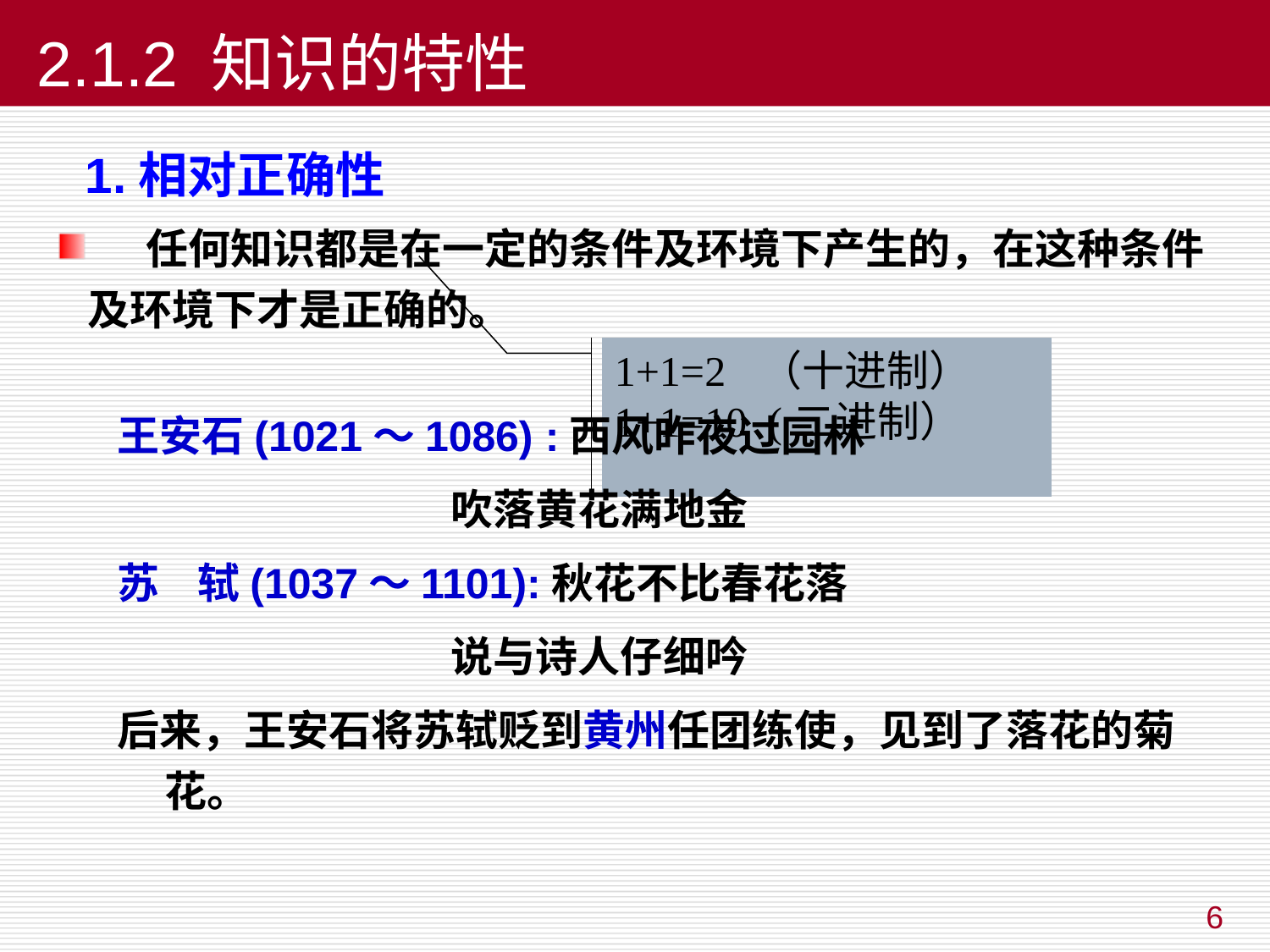

# 2.1.2 知识的特性
  1.相对正确性
     任何知识都是在一定的条件及环境下产生的，在这种条件及环境下才是正确的。

1+1=2  （十进制）
1+1=10  (二进制）
王安石(1021～1086) :西风昨夜过园林
                                  吹落黄花满地金
苏    轼(1037～1101):秋花不比春花落
                                  说与诗人仔细吟
后来，王安石将苏轼贬到黄州任团练使，见到了落花的菊花。
6